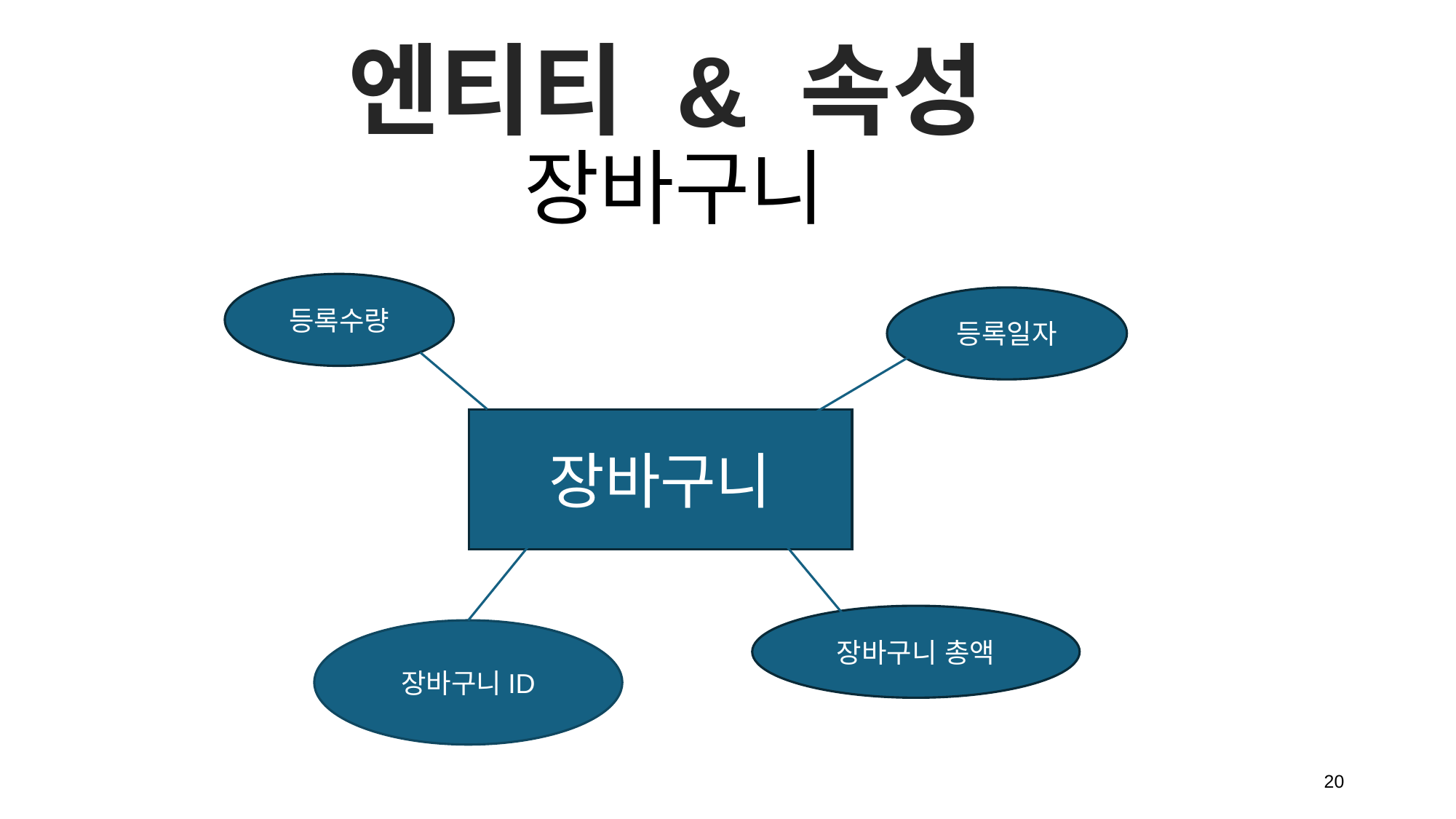

엔티티 & 속성
장바구니
등록수량
등록일자
장바구니
장바구니 총액
장바구니ID
20